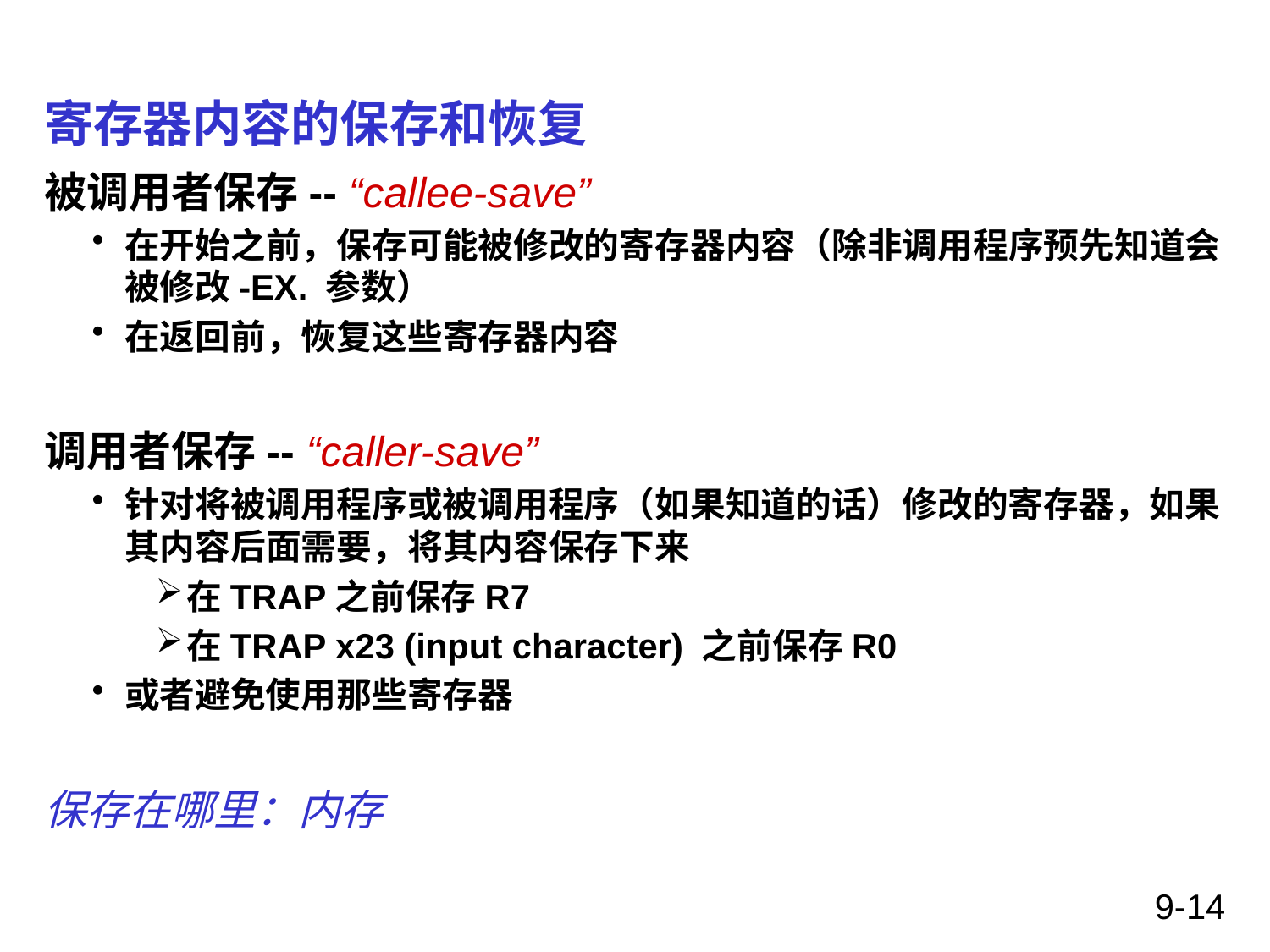

# 寄存器内容的保存和恢复
被调用者保存-- “callee-save”
在开始之前，保存可能被修改的寄存器内容（除非调用程序预先知道会被修改-EX. 参数）
在返回前，恢复这些寄存器内容

调用者保存-- “caller-save”
针对将被调用程序或被调用程序（如果知道的话）修改的寄存器，如果其内容后面需要，将其内容保存下来
在TRAP之前保存R7
在TRAP x23 (input character) 之前保存R0
或者避免使用那些寄存器

保存在哪里：内存
9-14